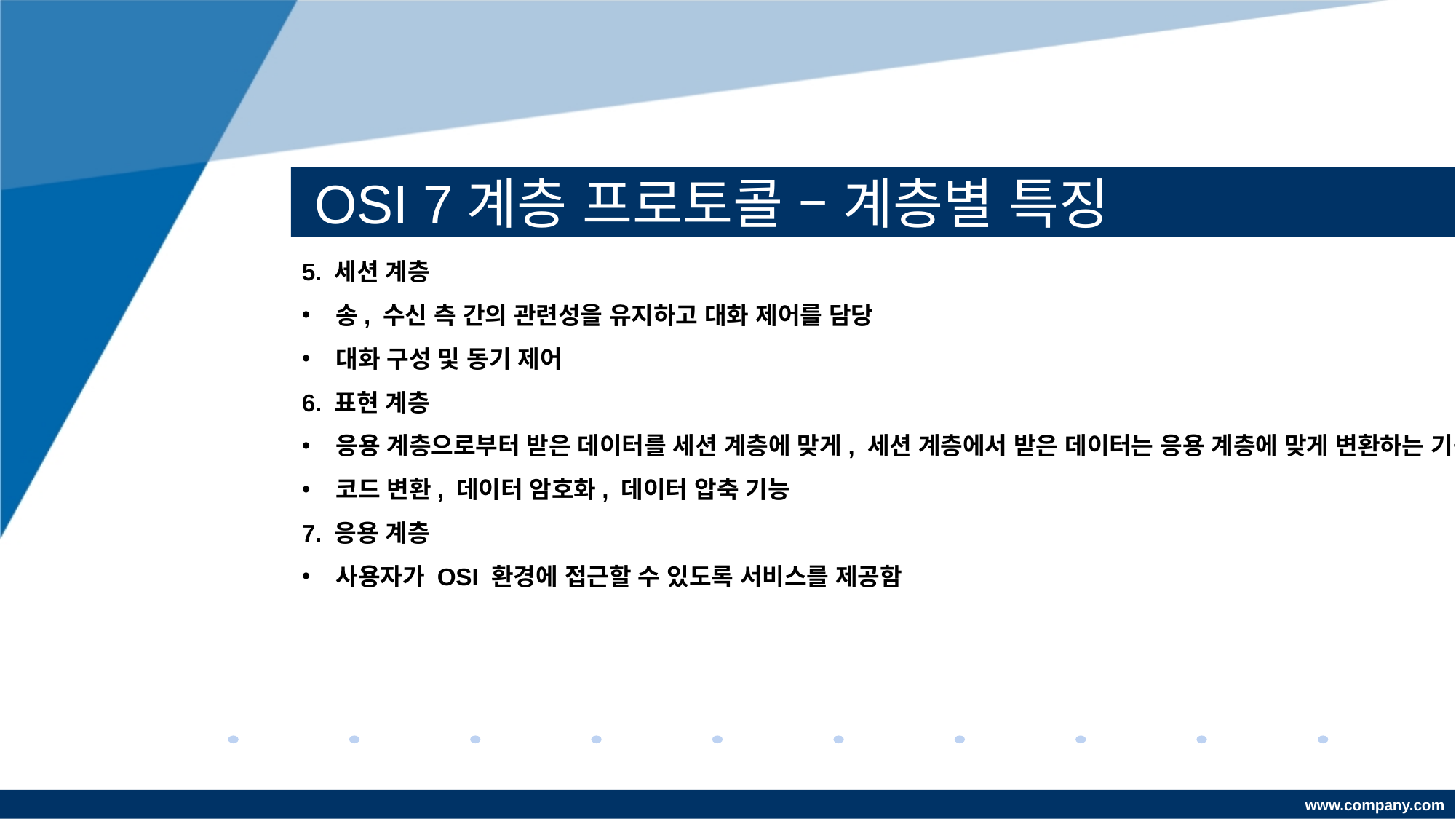

# OSI 7계층 프로토콜 – 계층별 특징
5. 세션 계층
송, 수신 측 간의 관련성을 유지하고 대화 제어를 담당
대화 구성 및 동기 제어
6. 표현 계층
응용 계층으로부터 받은 데이터를 세션 계층에 맞게, 세션 계층에서 받은 데이터는 응용 계층에 맞게 변환하는 기능
코드 변환, 데이터 암호화, 데이터 압축 기능
7. 응용 계층
사용자가 OSI 환경에 접근할 수 있도록 서비스를 제공함